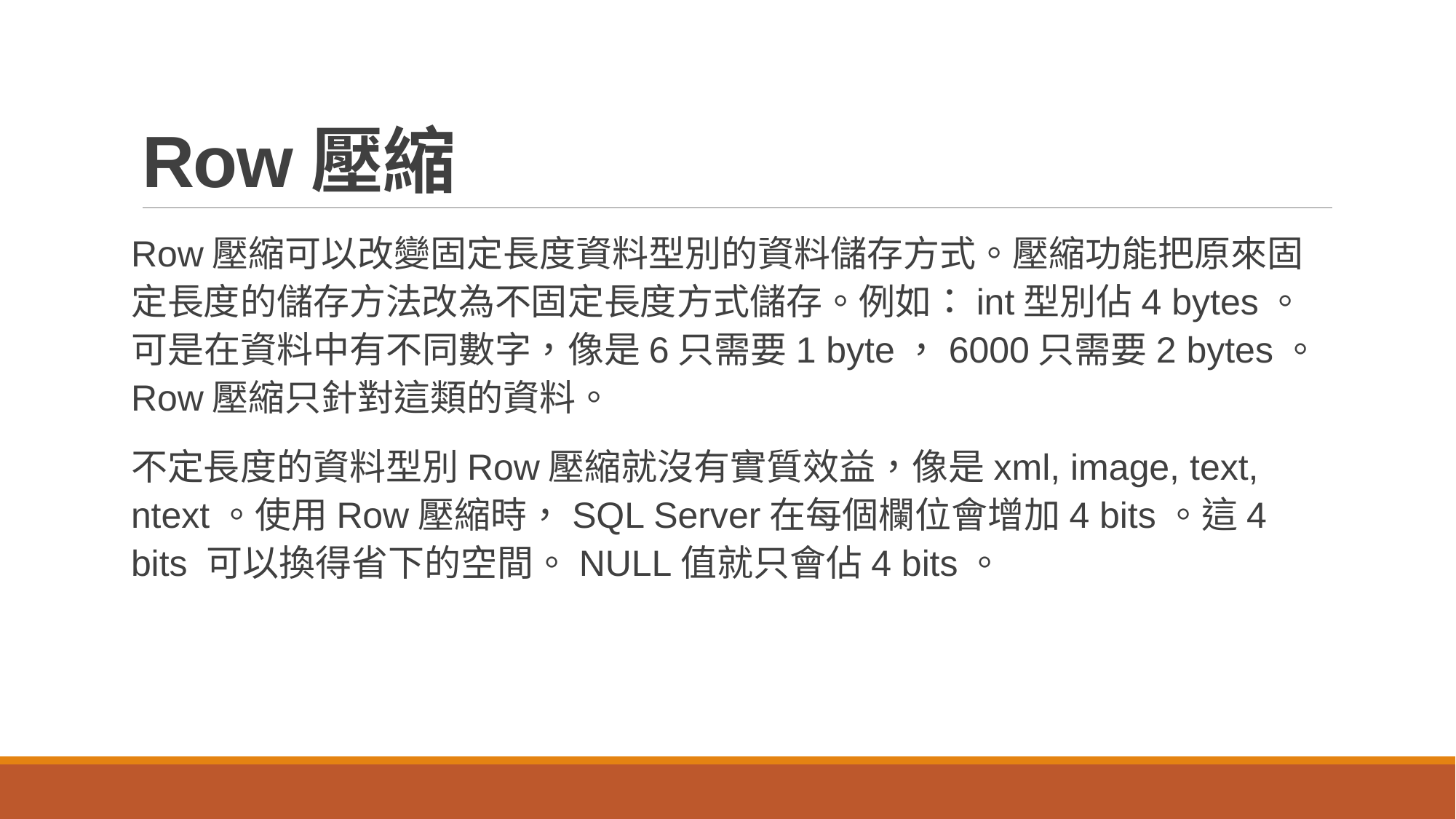

# Row壓縮
Row壓縮可以改變固定長度資料型別的資料儲存方式。壓縮功能把原來固定長度的儲存方法改為不固定長度方式儲存。例如：int型別佔4 bytes。可是在資料中有不同數字，像是6只需要1 byte，6000只需要2 bytes。Row壓縮只針對這類的資料。
不定長度的資料型別Row壓縮就沒有實質效益，像是xml, image, text, ntext。使用Row壓縮時，SQL Server在每個欄位會增加4 bits。這4 bits 可以換得省下的空間。NULL值就只會佔4 bits。